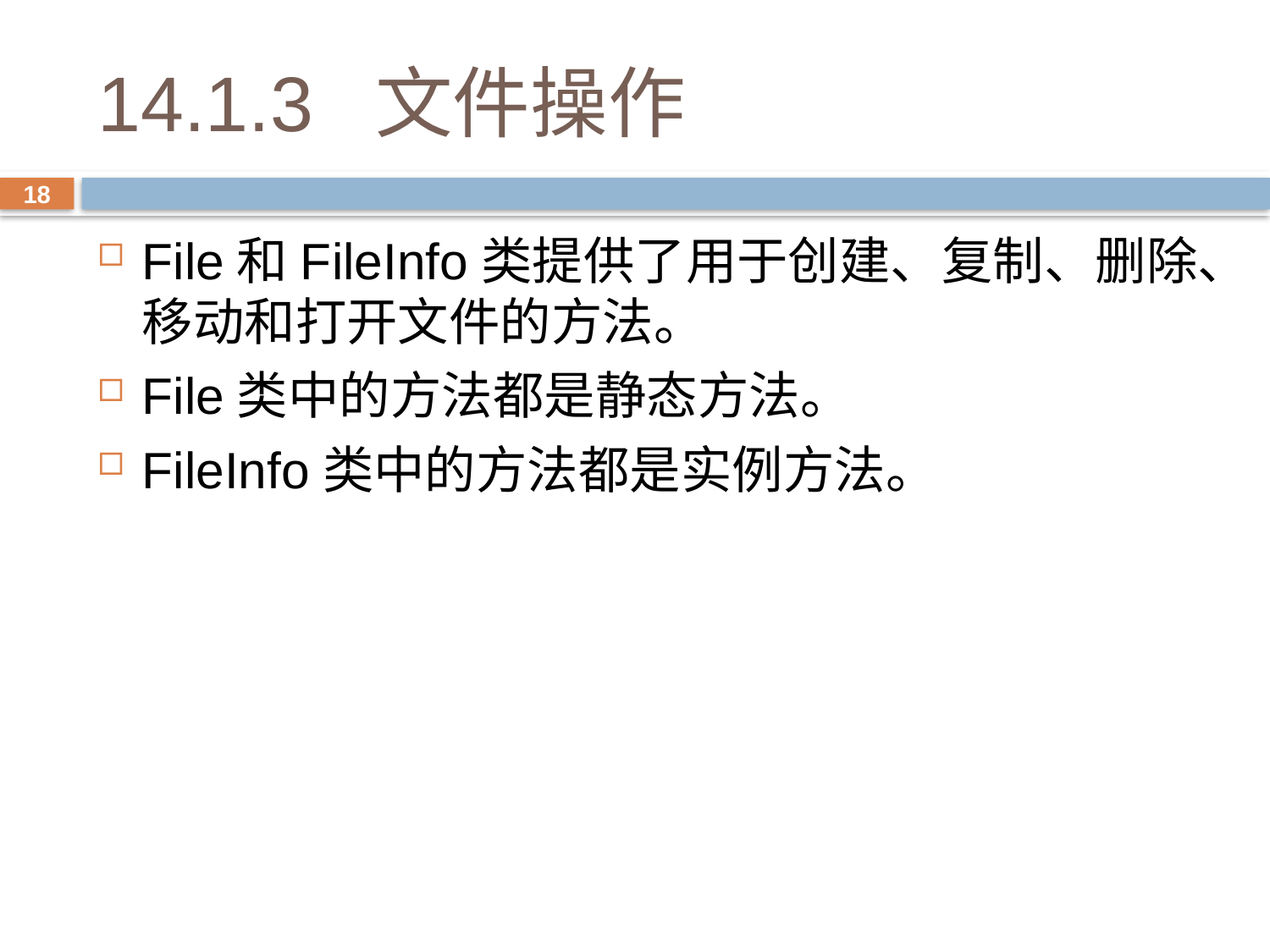

# 14.1.3  文件操作
18
File和FileInfo类提供了用于创建、复制、删除、移动和打开文件的方法。
File类中的方法都是静态方法。
FileInfo类中的方法都是实例方法。